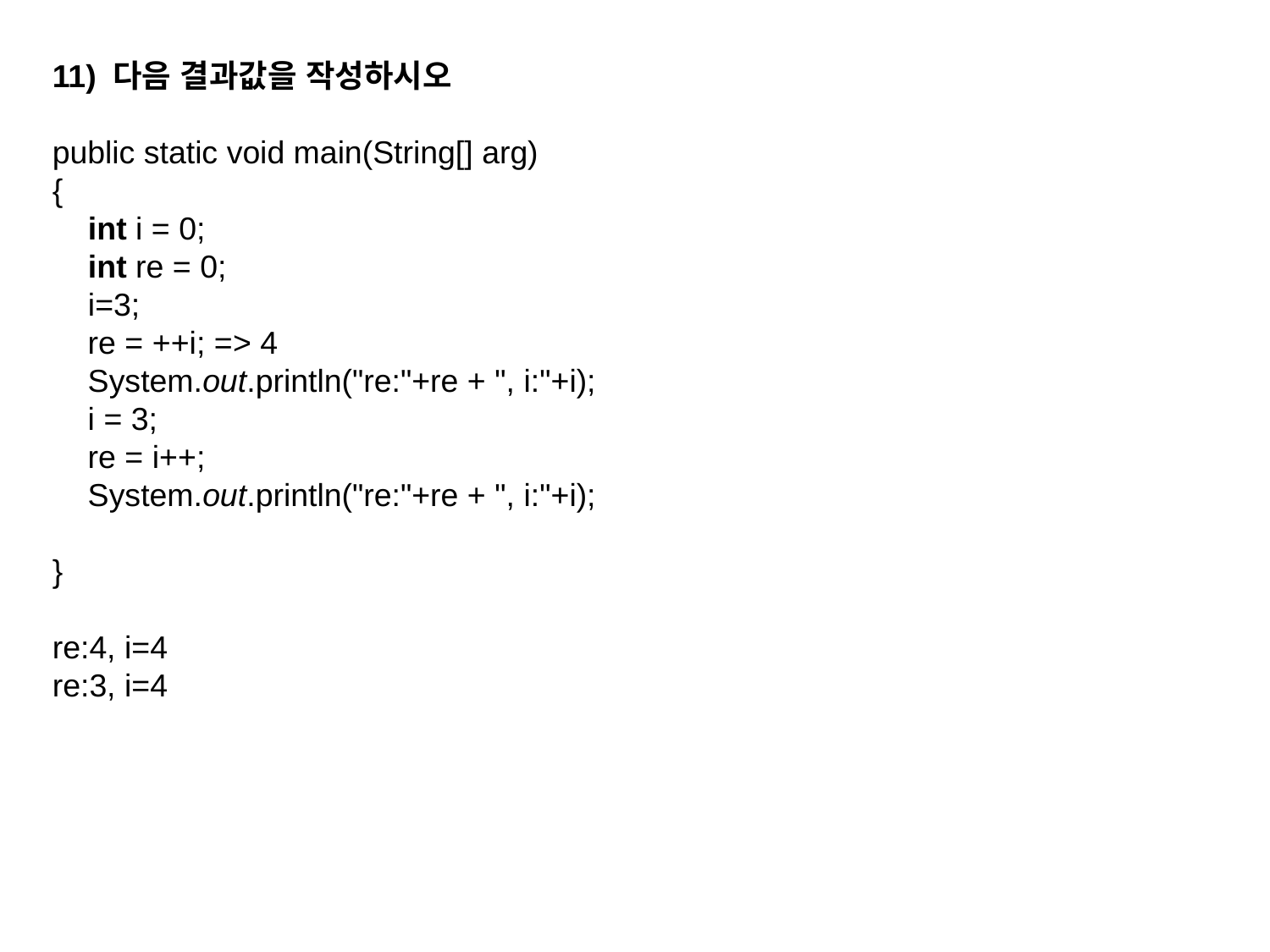

11) 다음 결과값을 작성하시오

public static void main(String[] arg)
{
    int i = 0;
    int re = 0;
    i=3;
    re = ++i; => 4
    System.out.println("re:"+re + ", i:"+i);
    i = 3;
    re = i++;
    System.out.println("re:"+re + ", i:"+i);
}

re:4, i=4
re:3, i=4